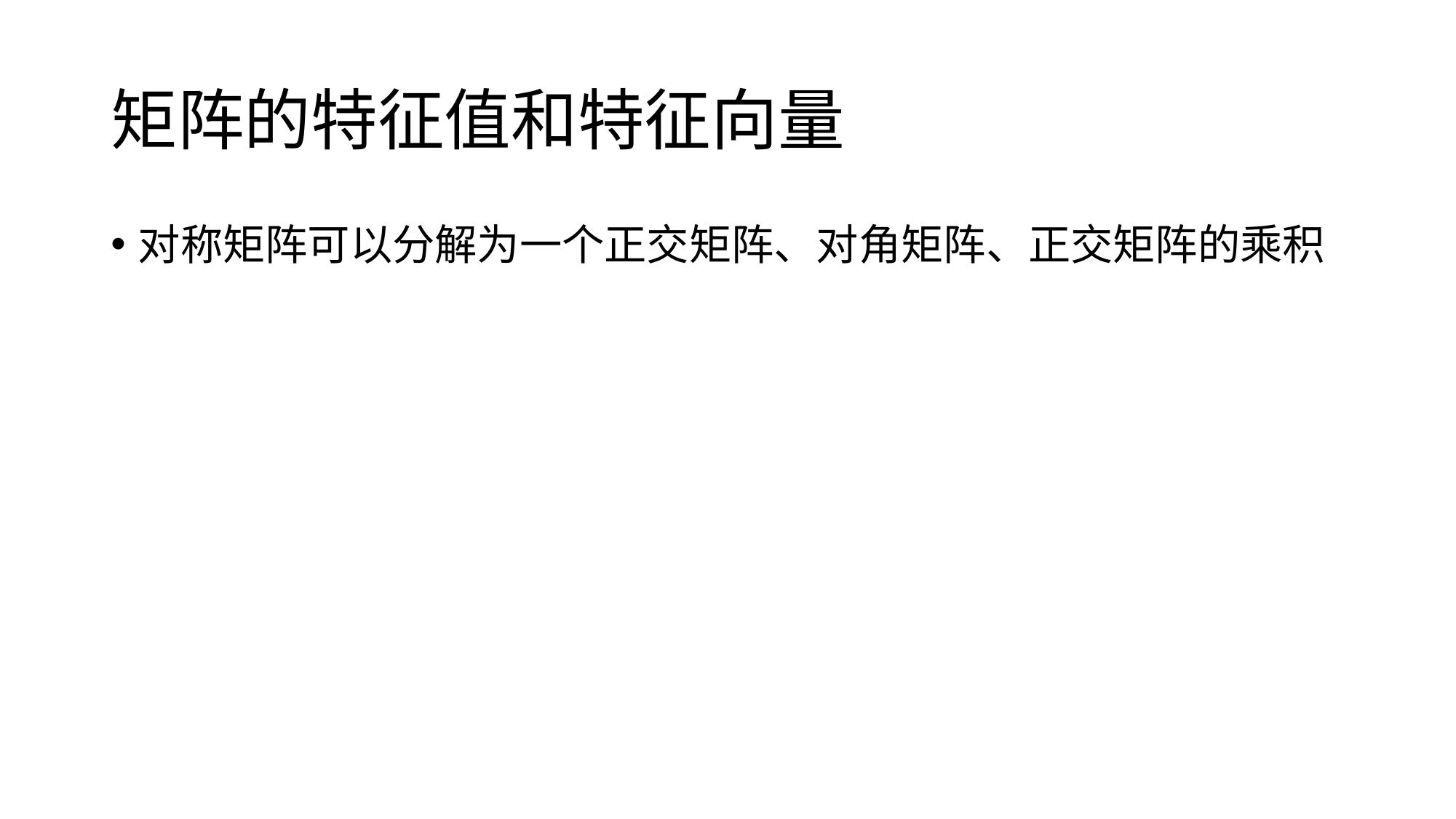

# 矩阵的特征值和特征向量
对称矩阵可以分解为一个正交矩阵、对角矩阵、正交矩阵的乘积